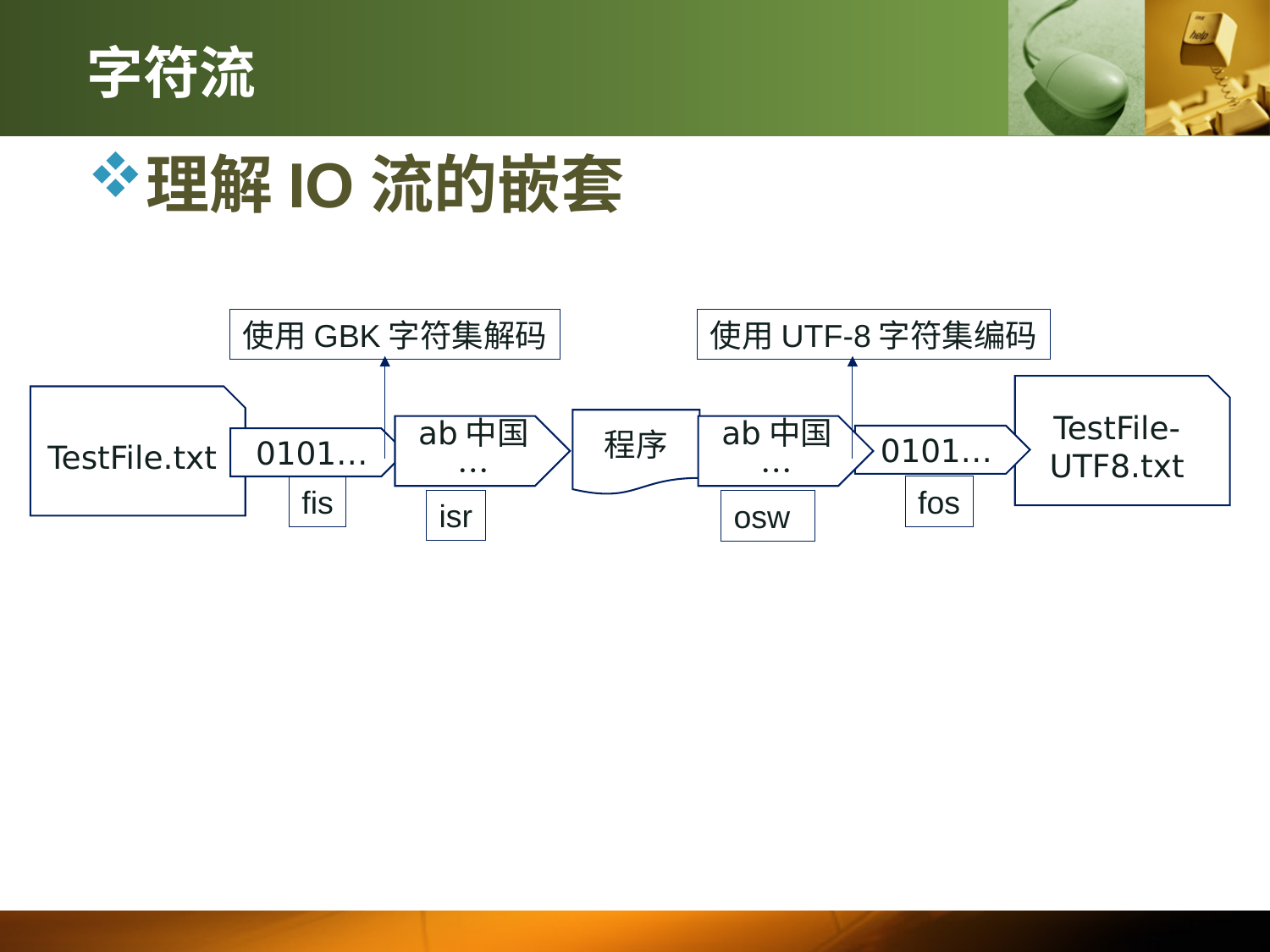

# 字符流
理解IO流的嵌套

使用GBK字符集解码
使用UTF-8字符集编码
TestFile-UTF8.txt
TestFile.txt
程序
ab中国…
ab中国…
0101…
0101…
fis
fos
isr
osw